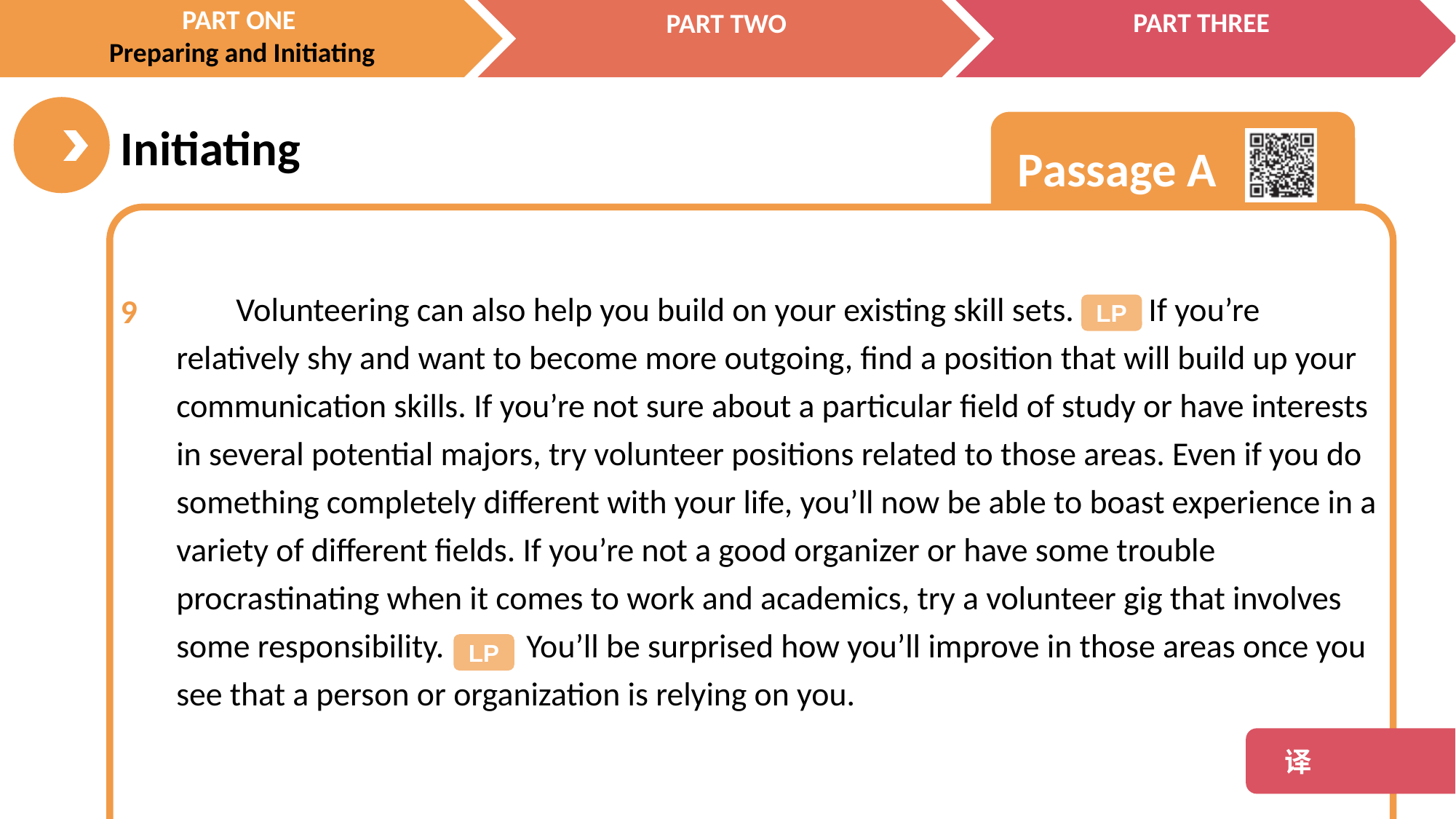

Volunteering can also help you build on your existing skill sets.          If you’re relatively shy and want to become more outgoing, find a position that will build up your communication skills. If you’re not sure about a particular field of study or have interests in several potential majors, try volunteer positions related to those areas. Even if you do something completely different with your life, you’ll now be able to boast experience in a variety of different fields. If you’re not a good organizer or have some trouble procrastinating when it comes to work and academics, try a volunteer gig that involves some responsibility.           You’ll be surprised how you’ll improve in those areas once you see that a person or organization is relying on you.

9

LP
LP
   译